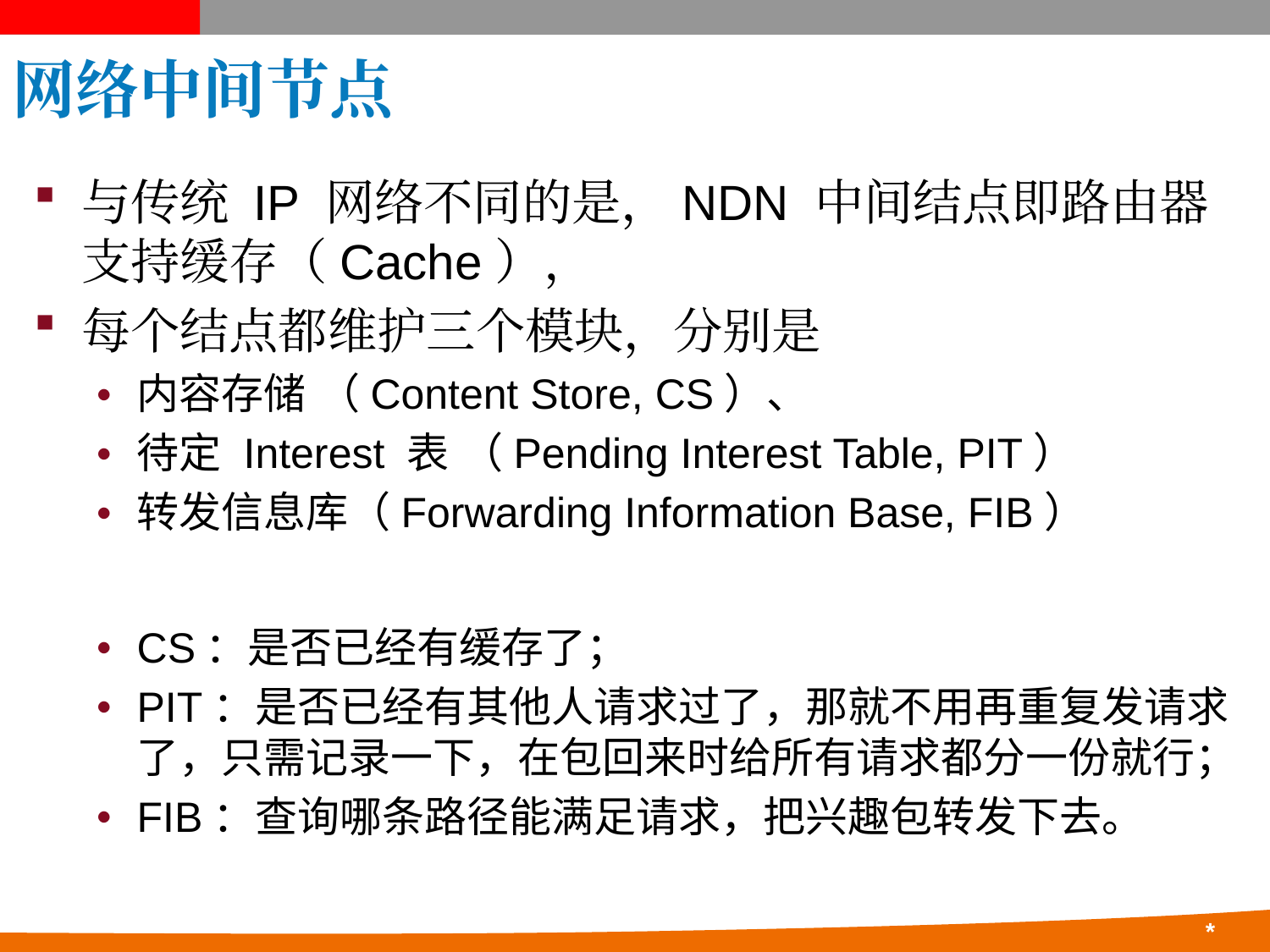

# 网络中间节点
与传统 IP 网络不同的是，NDN 中间结点即路由器支持缓存（Cache），
每个结点都维护三个模块，分别是
内容存储 （Content Store, CS）、
待定 Interest 表 （Pending Interest Table, PIT）
转发信息库（Forwarding Information Base, FIB）

CS：是否已经有缓存了；
PIT：是否已经有其他人请求过了，那就不用再重复发请求了，只需记录一下，在包回来时给所有请求都分一份就行；
FIB：查询哪条路径能满足请求，把兴趣包转发下去。